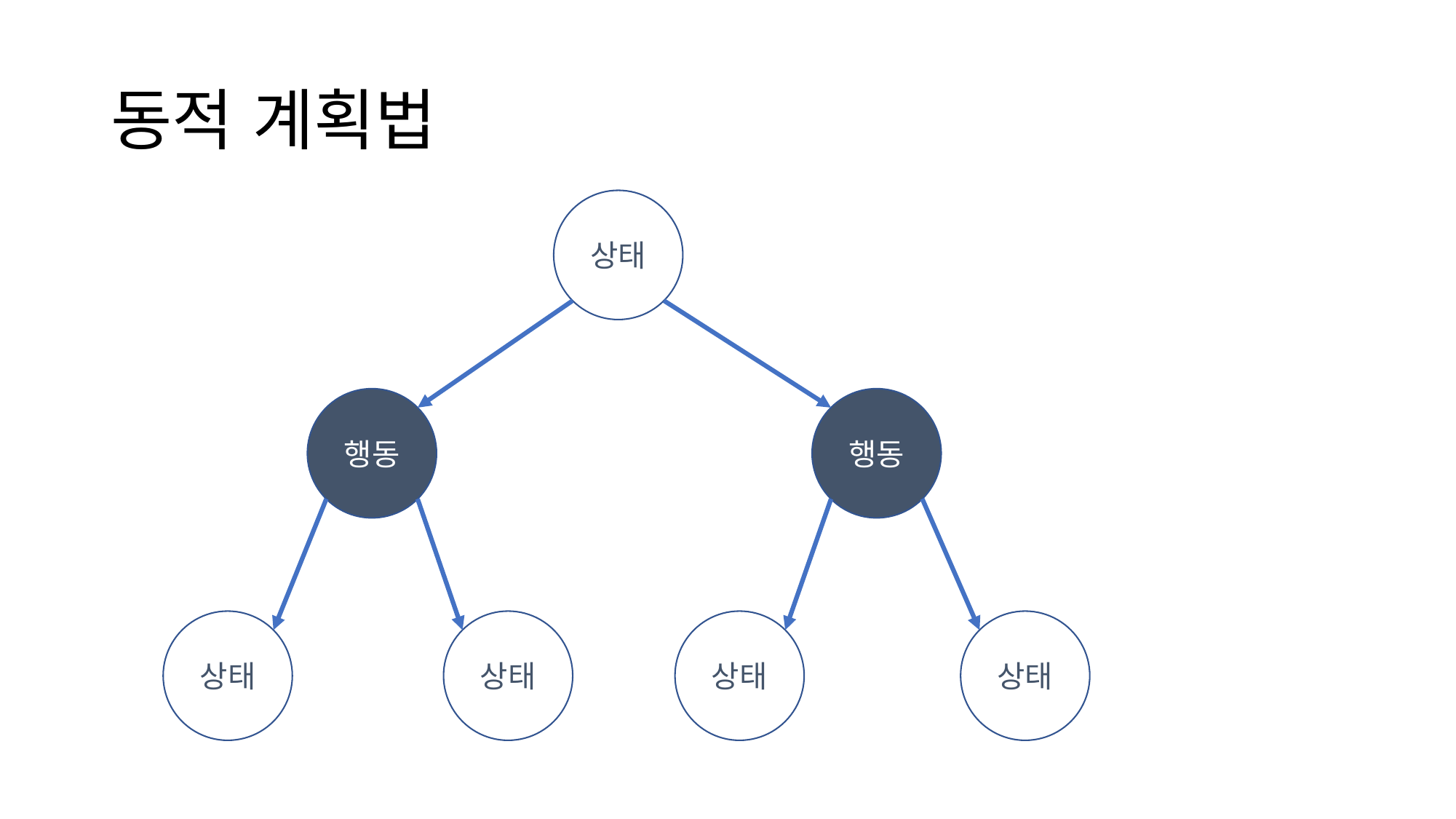

# 동적 계획법
상태
행동
행동
상태
상태
상태
상태